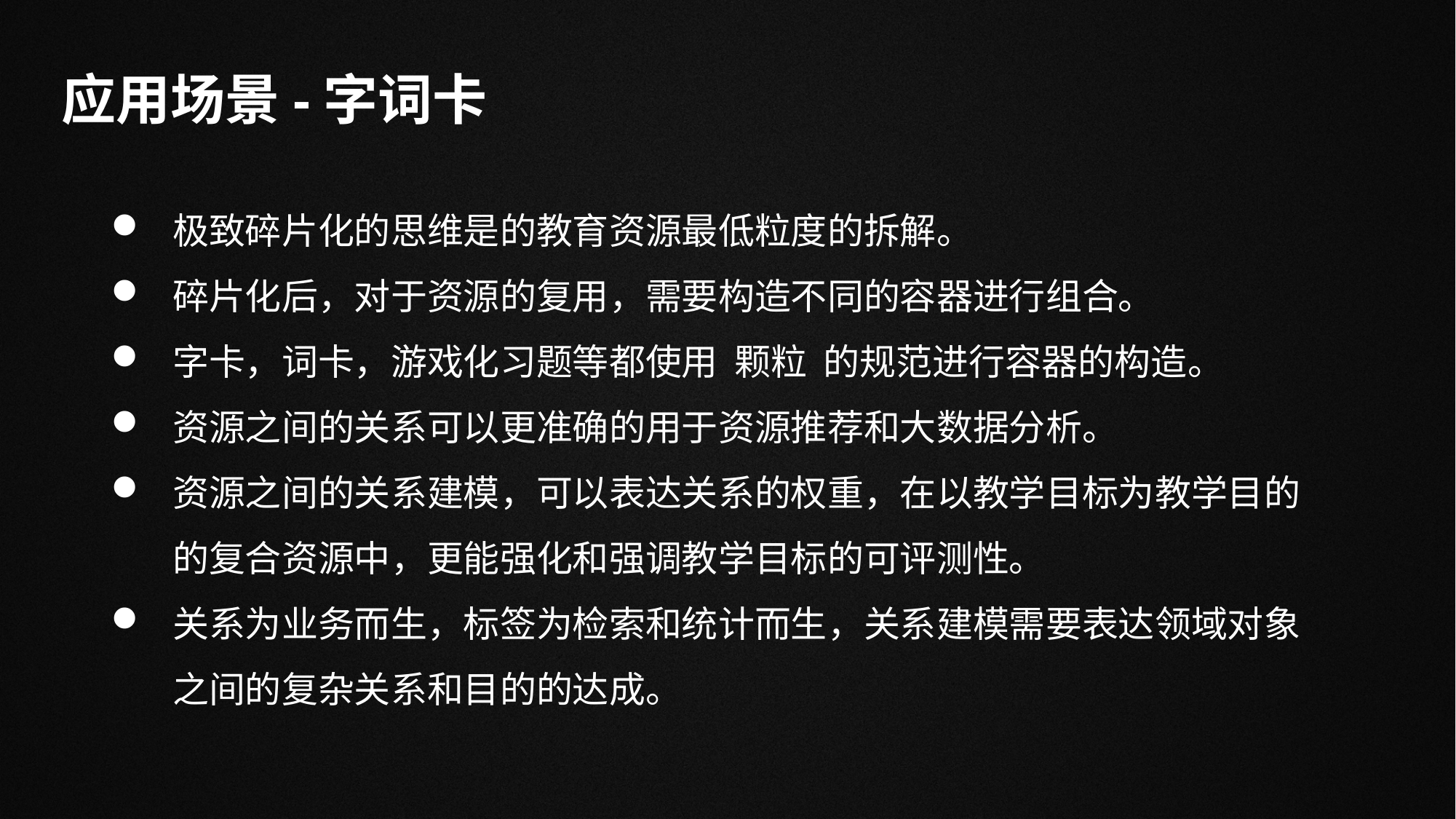

应用场景-字词卡
极致碎片化的思维是的教育资源最低粒度的拆解。
碎片化后，对于资源的复用，需要构造不同的容器进行组合。
字卡，词卡，游戏化习题等都使用  颗粒  的规范进行容器的构造。
资源之间的关系可以更准确的用于资源推荐和大数据分析。
资源之间的关系建模，可以表达关系的权重，在以教学目标为教学目的的复合资源中，更能强化和强调教学目标的可评测性。
关系为业务而生，标签为检索和统计而生，关系建模需要表达领域对象之间的复杂关系和目的的达成。